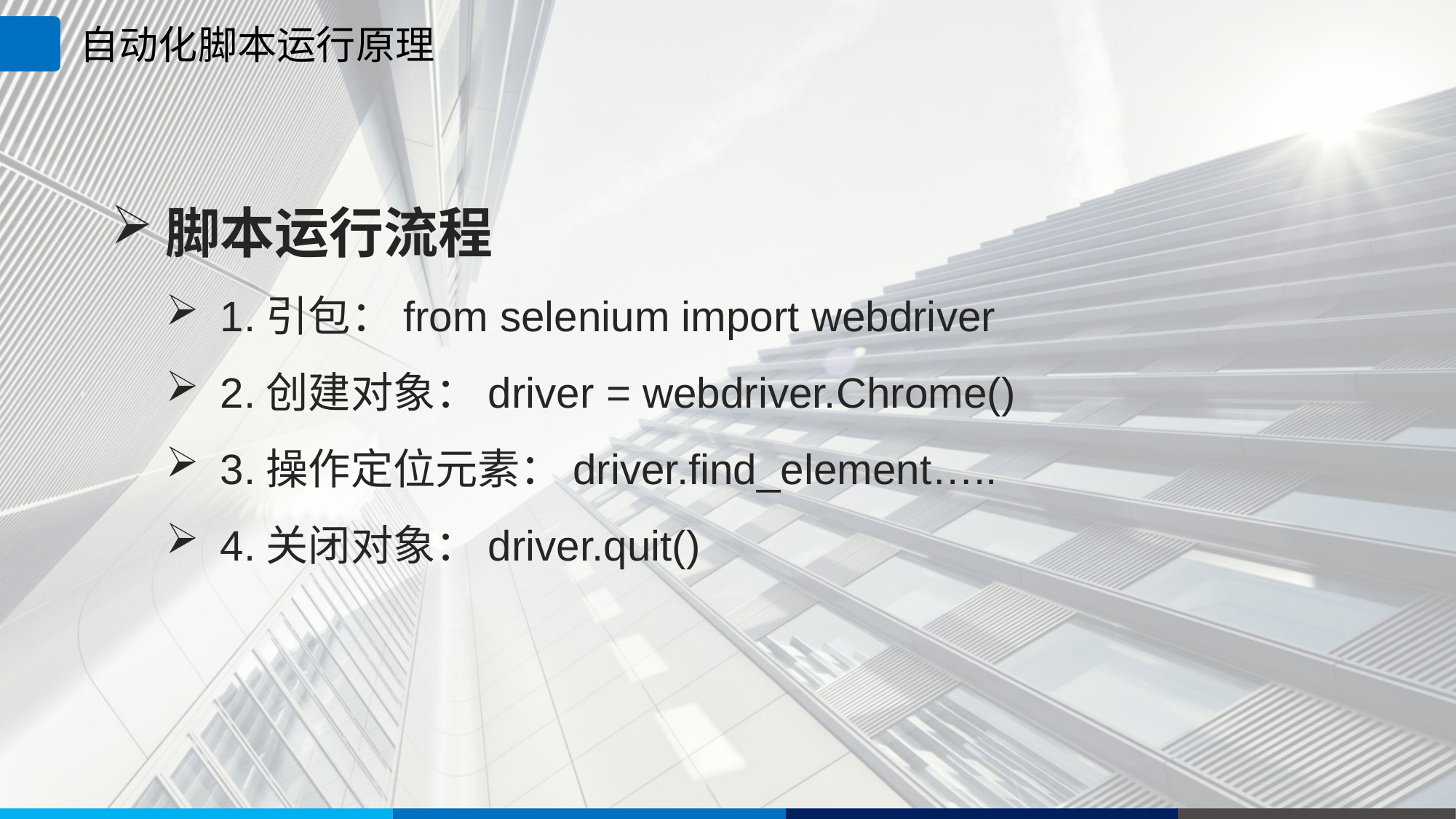

自动化脚本运行原理

脚本运行流程
1.引包：from selenium import webdriver
2.创建对象：driver = webdriver.Chrome()
3.操作定位元素：driver.find_element…..
4.关闭对象：driver.quit()